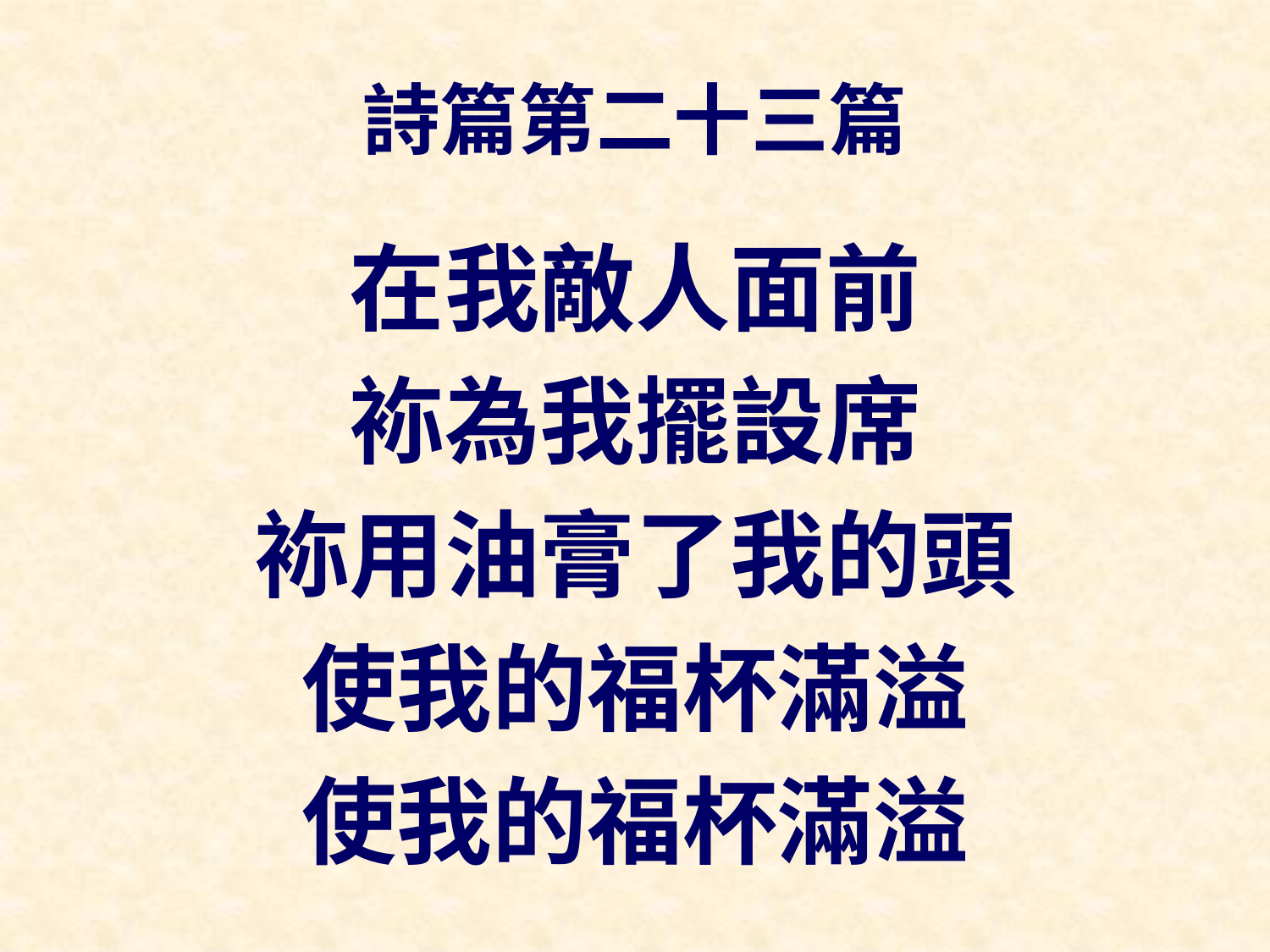

# 詩篇第二十三篇
在我敵人面前
袮為我擺設席
袮用油膏了我的頭
使我的福杯滿溢
使我的福杯滿溢